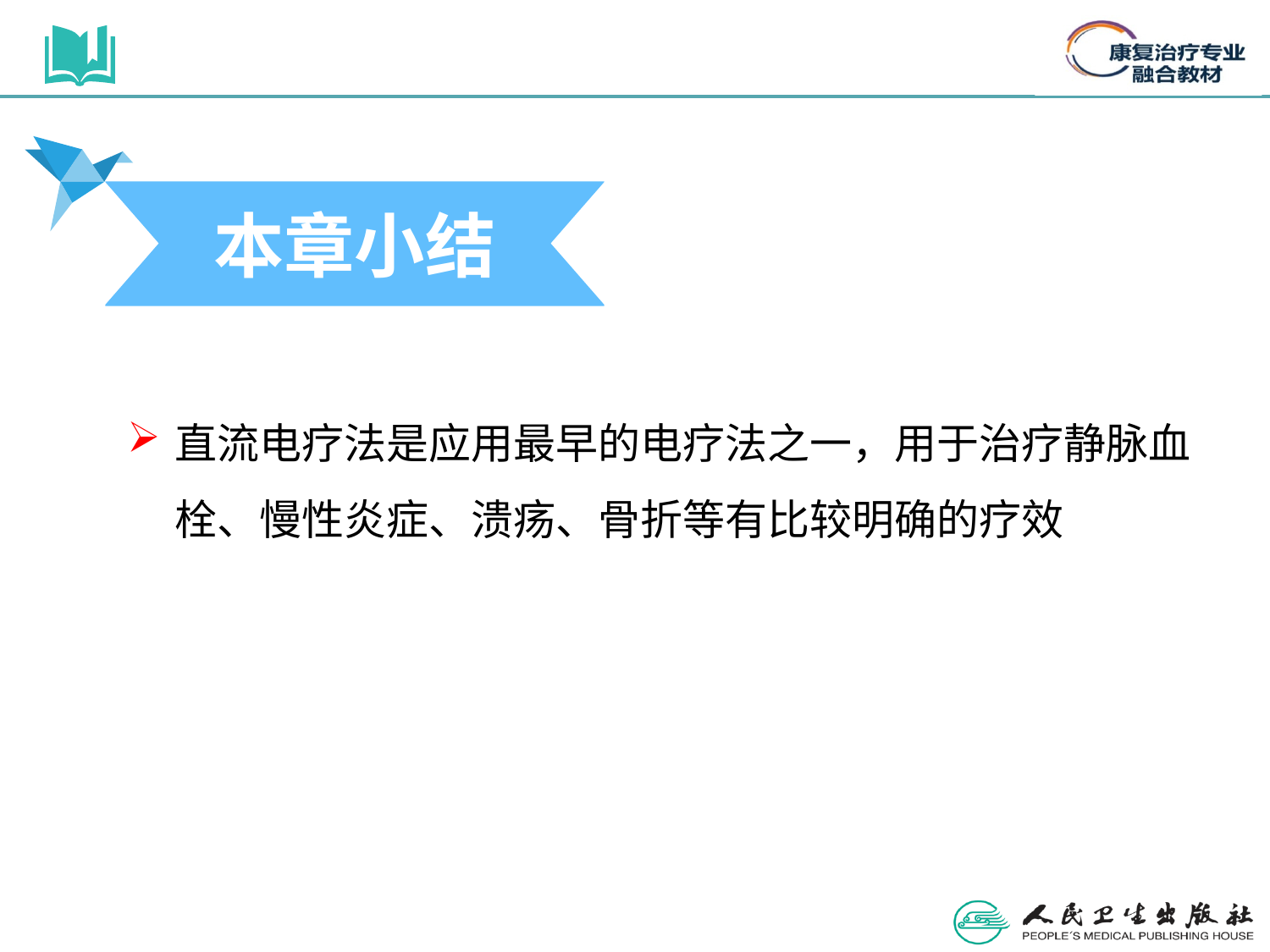

直流电疗法是应用最早的电疗法之一，用于治疗静脉血栓、慢性炎症、溃疡、骨折等有比较明确的疗效